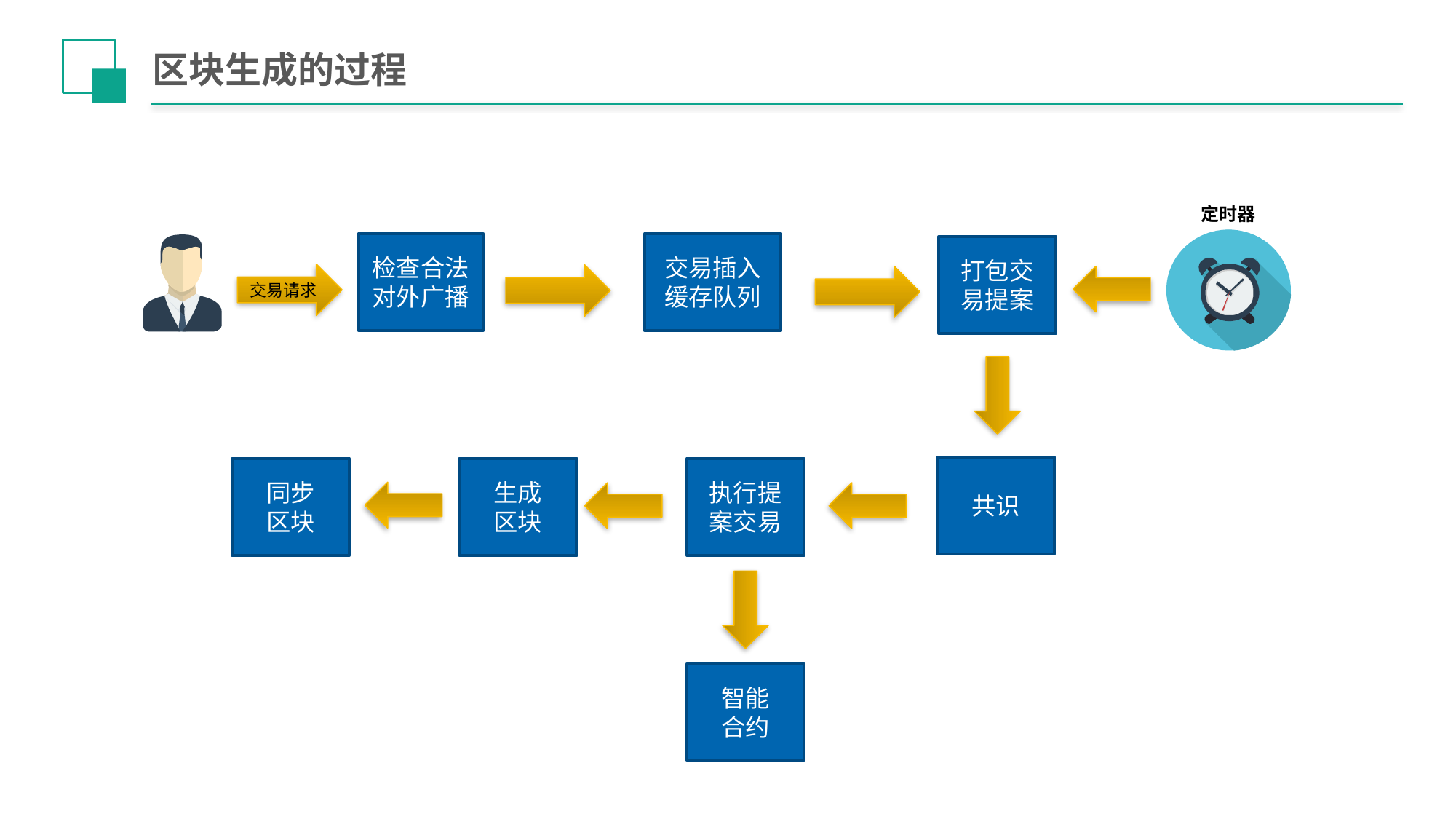

# 区块生成的过程
定时器

检查合法对外广播
交易插入缓存队列

打包交易提案
交易请求

共识
同步
区块
生成
区块
执行提案交易

智能
合约